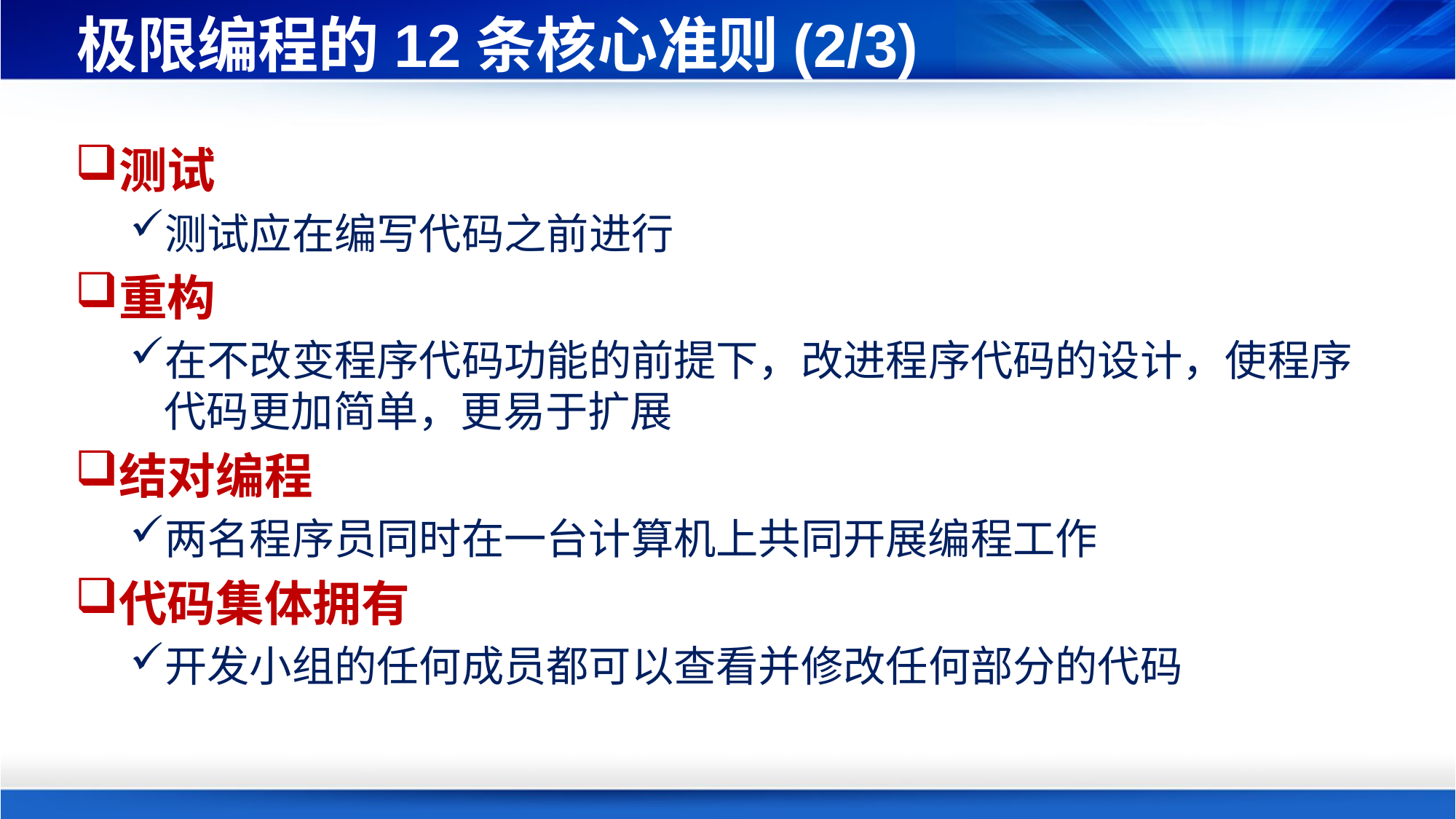

# 极限编程的12条核心准则(2/3)
测试
测试应在编写代码之前进行
重构
在不改变程序代码功能的前提下，改进程序代码的设计，使程序代码更加简单，更易于扩展
结对编程
两名程序员同时在一台计算机上共同开展编程工作
代码集体拥有
开发小组的任何成员都可以查看并修改任何部分的代码